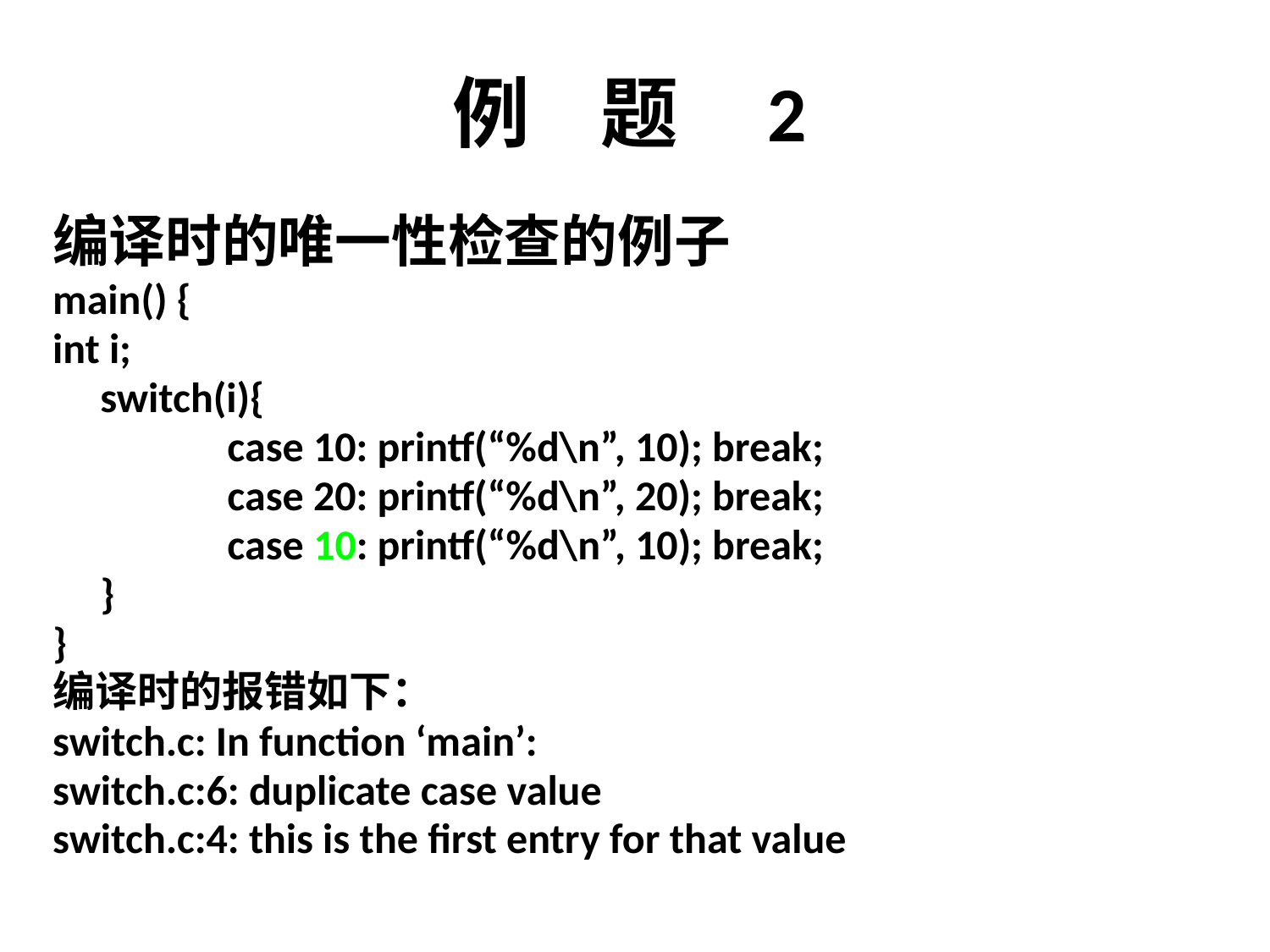

# 例    题    2
编译时的唯一性检查的例子
main() {
int i;
	switch(i){
		case 10: printf(“%d\n”, 10); break;
		case 20: printf(“%d\n”, 20); break;
		case 10: printf(“%d\n”, 10); break;
	}
}
编译时的报错如下：
switch.c: In function ‘main’:
switch.c:6: duplicate case value
switch.c:4: this is the first entry for that value